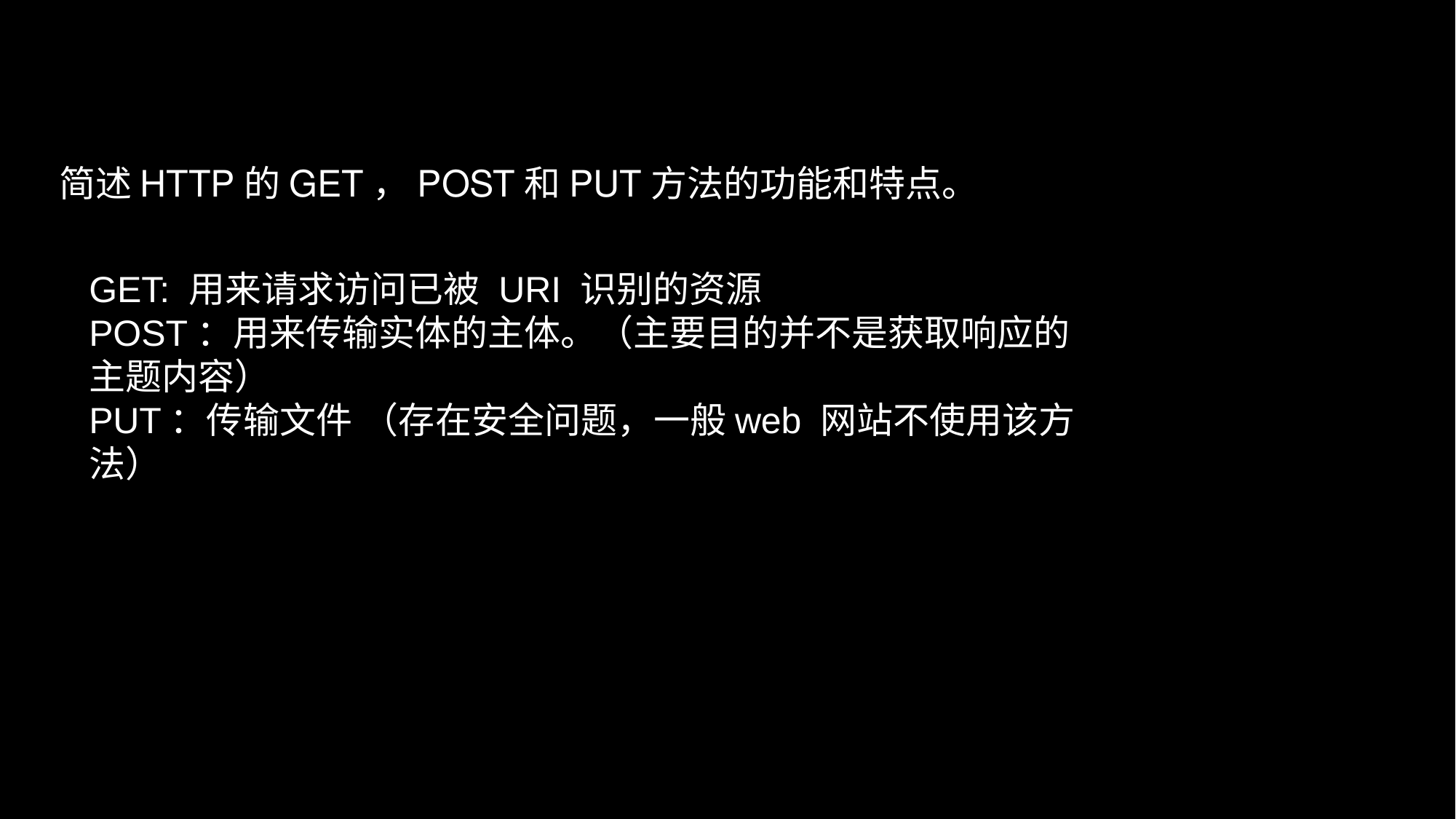

# GET: 用来请求访问已被 URI 识别的资源 POST：用来传输实体的主体。（主要目的并不是获取响应的主题内容） PUT：传输文件 （存在安全问题，一般web 网站不使用该方法）
简述HTTP的GET，POST和PUT方法的功能和特点。